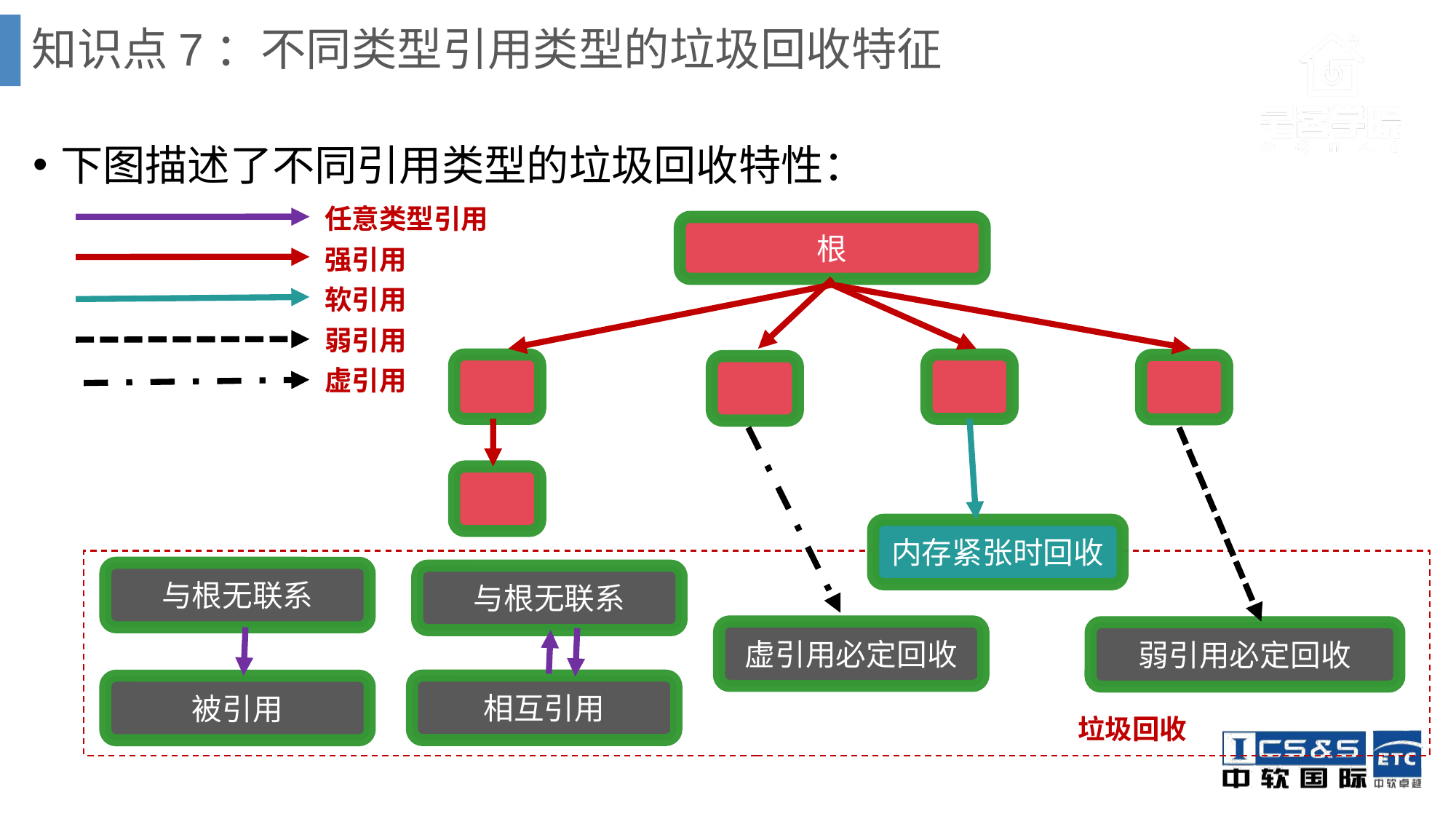

# 知识点7：不同类型引用类型的垃圾回收特征
下图描述了不同引用类型的垃圾回收特性：
任意类型引用

根
强引用

软引用

弱引用

虚引用

内存紧张时回收

与根无联系
与根无联系
虚引用必定回收
弱引用必定回收

相互引用
被引用
垃圾回收